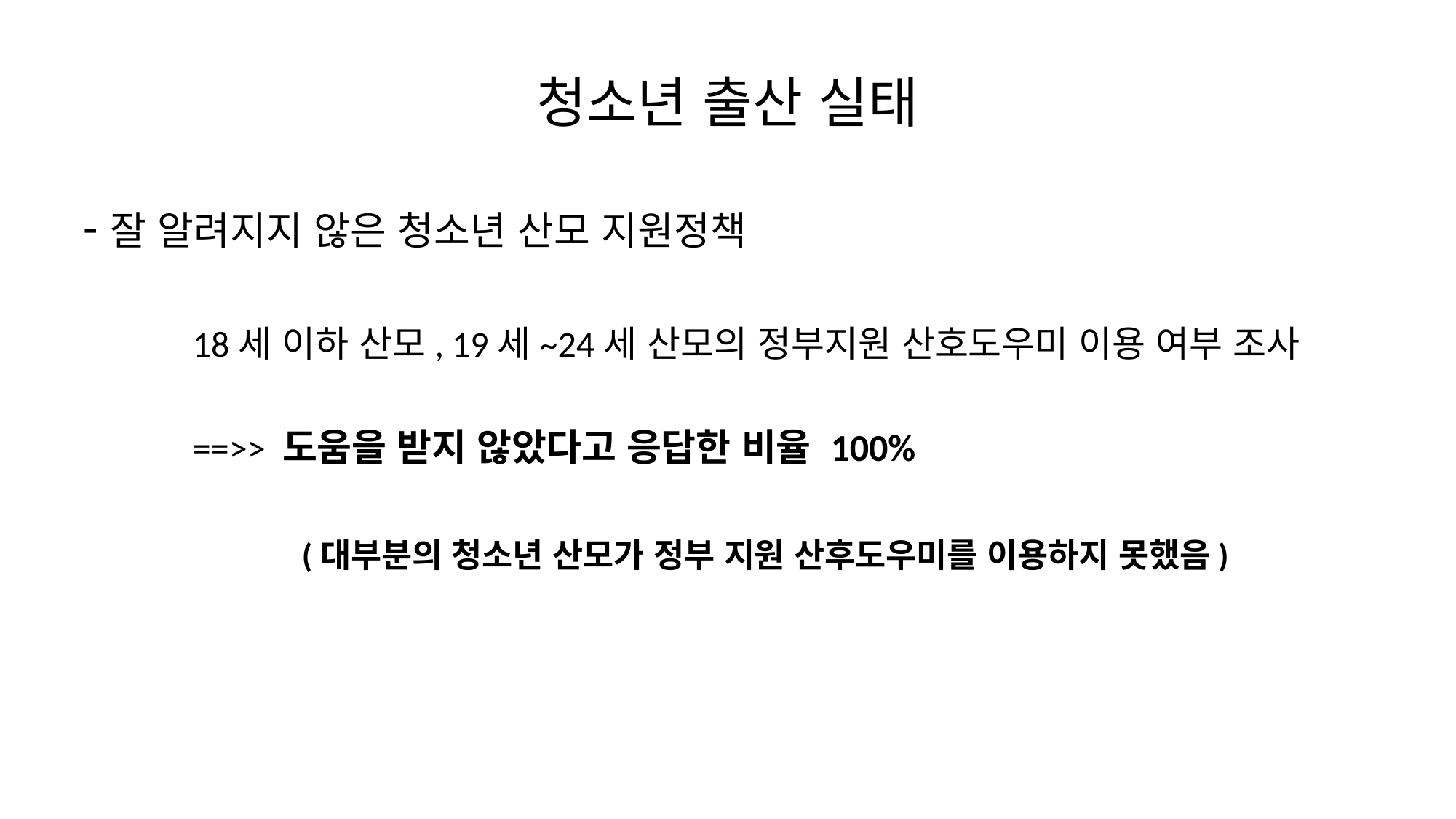

# 청소년 출산 실태
-잘 알려지지 않은 청소년 산모 지원정책

	18세 이하 산모, 19세~24세 산모의 정부지원 산호도우미 이용 여부 조사

	==>> 도움을 받지 않았다고 응답한 비율 100%

		(대부분의 청소년 산모가 정부 지원 산후도우미를 이용하지 못했음)